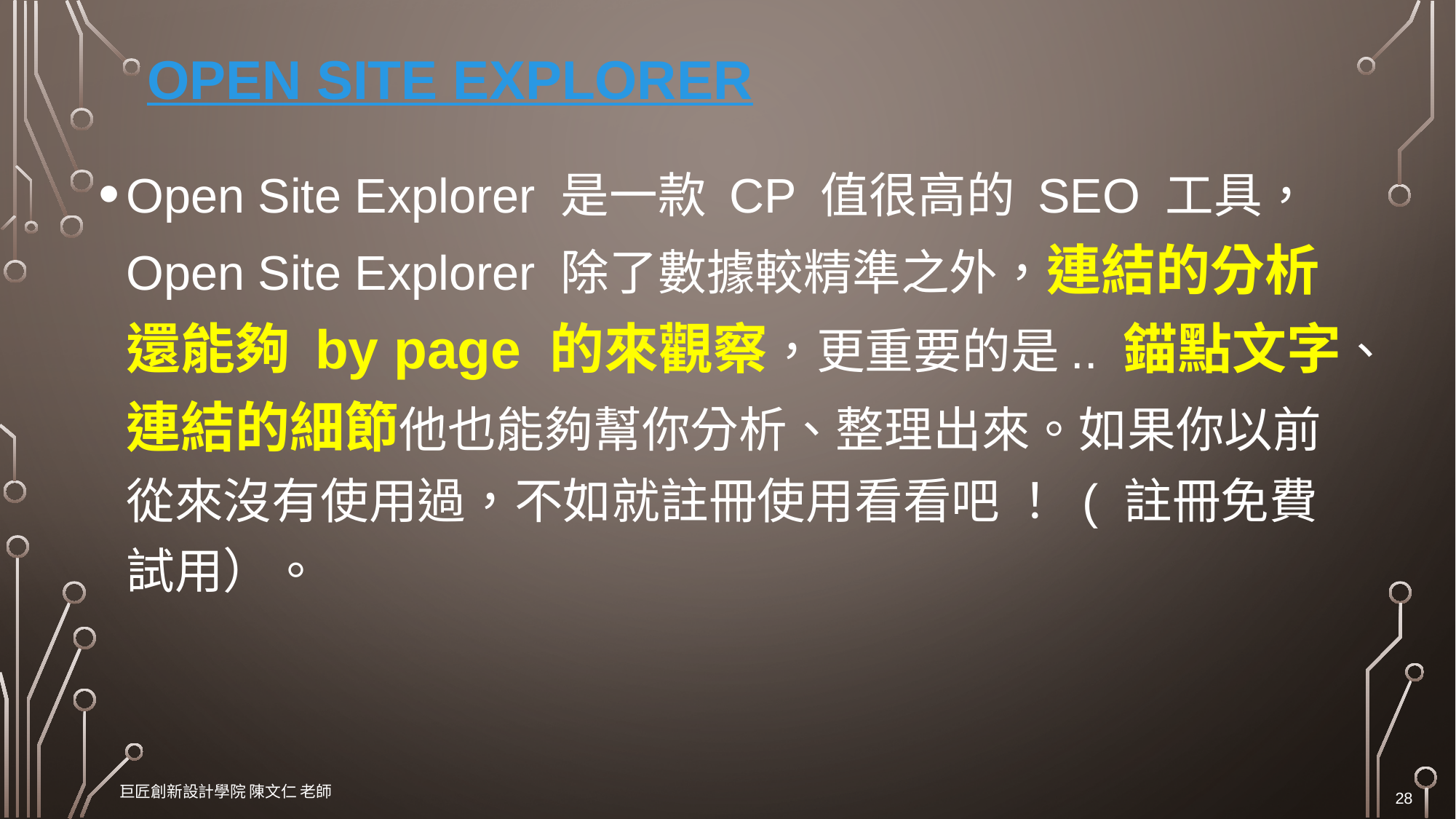

# Open Site Explorer
Open Site Explorer 是一款 CP 值很高的 SEO 工具，Open Site Explorer 除了數據較精準之外，連結的分析還能夠 by page 的來觀察，更重要的是.. 錨點文字、連結的細節他也能夠幫你分析、整理出來。如果你以前從來沒有使用過，不如就註冊使用看看吧 ！ ( 註冊免費試用）。
巨匠創新設計學院 陳文仁 老師
28